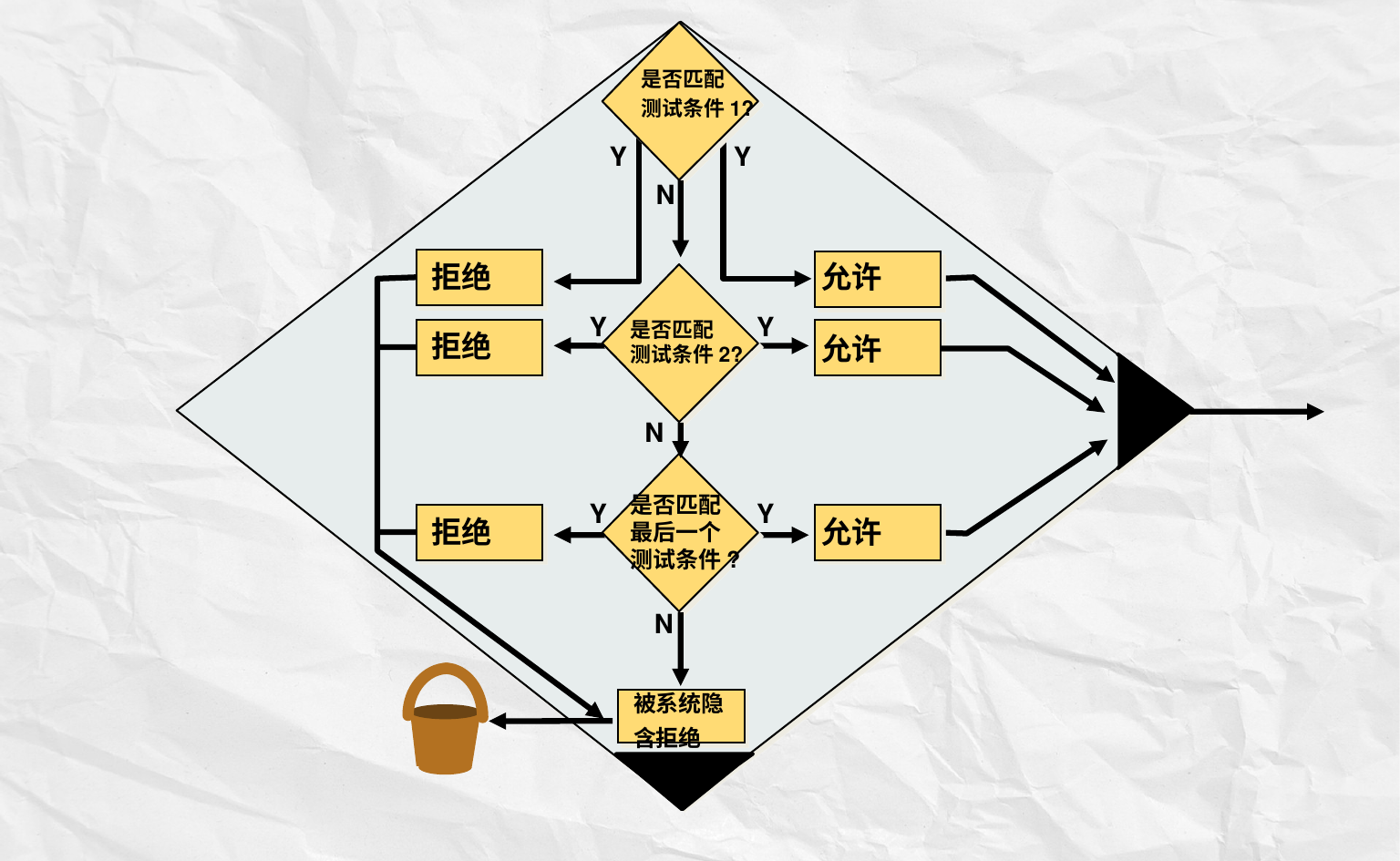

是否匹配
测试条件1?

Y
Y
N

拒绝
允许

Y
Y
是否匹配
测试条件2?

拒绝
允许

N

是否匹配
最后一个
测试条件?
Y
Y

拒绝
允许

N

被系统隐
含拒绝

8